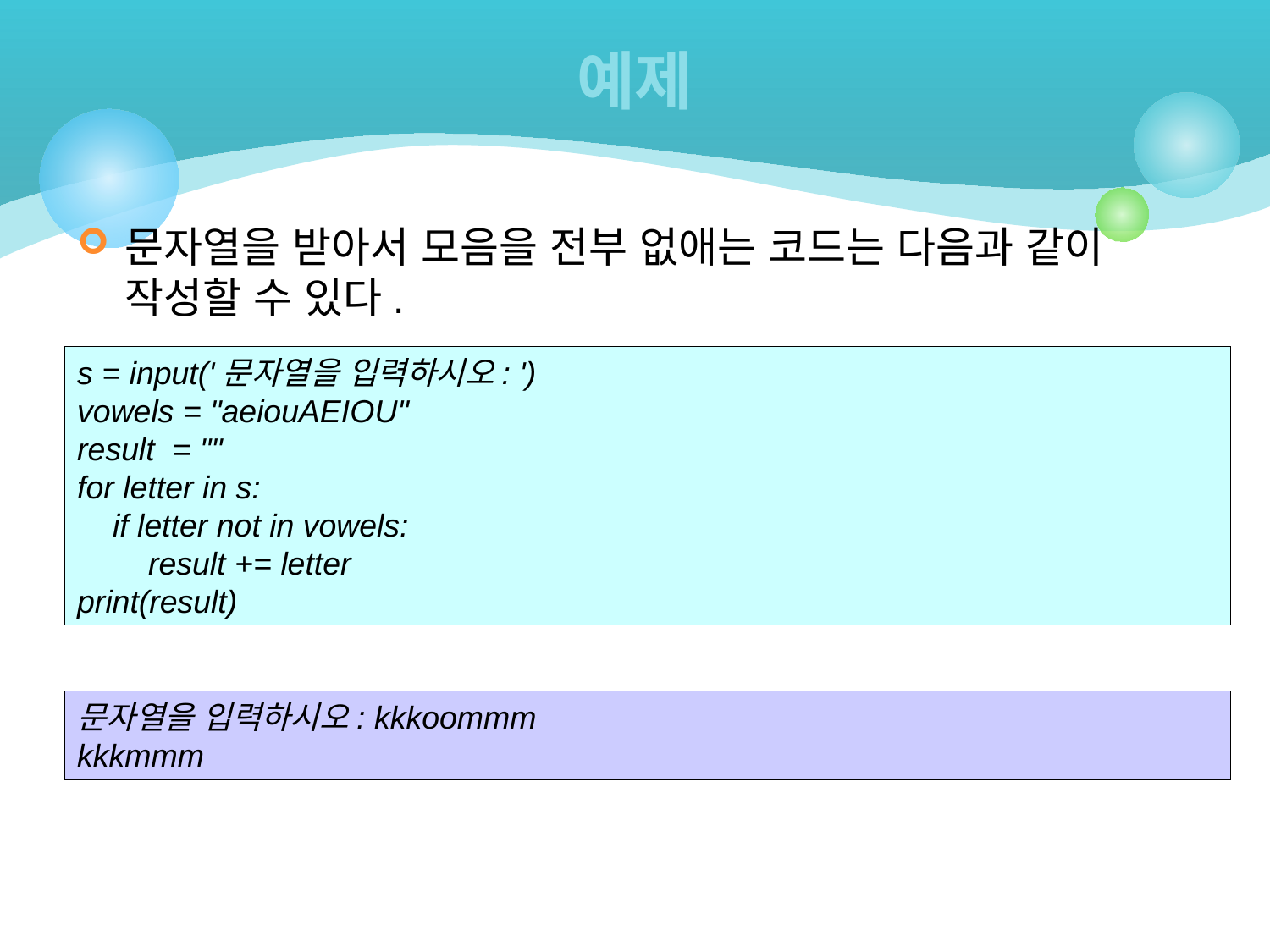

# 예제
문자열을 받아서 모음을 전부 없애는 코드는 다음과 같이 작성할 수 있다.
s = input('문자열을 입력하시오: ')
vowels = "aeiouAEIOU"
result  = ""
for letter in s:
    if letter not in vowels:
        result += letter
print(result)
문자열을 입력하시오: kkkoommm
kkkmmm